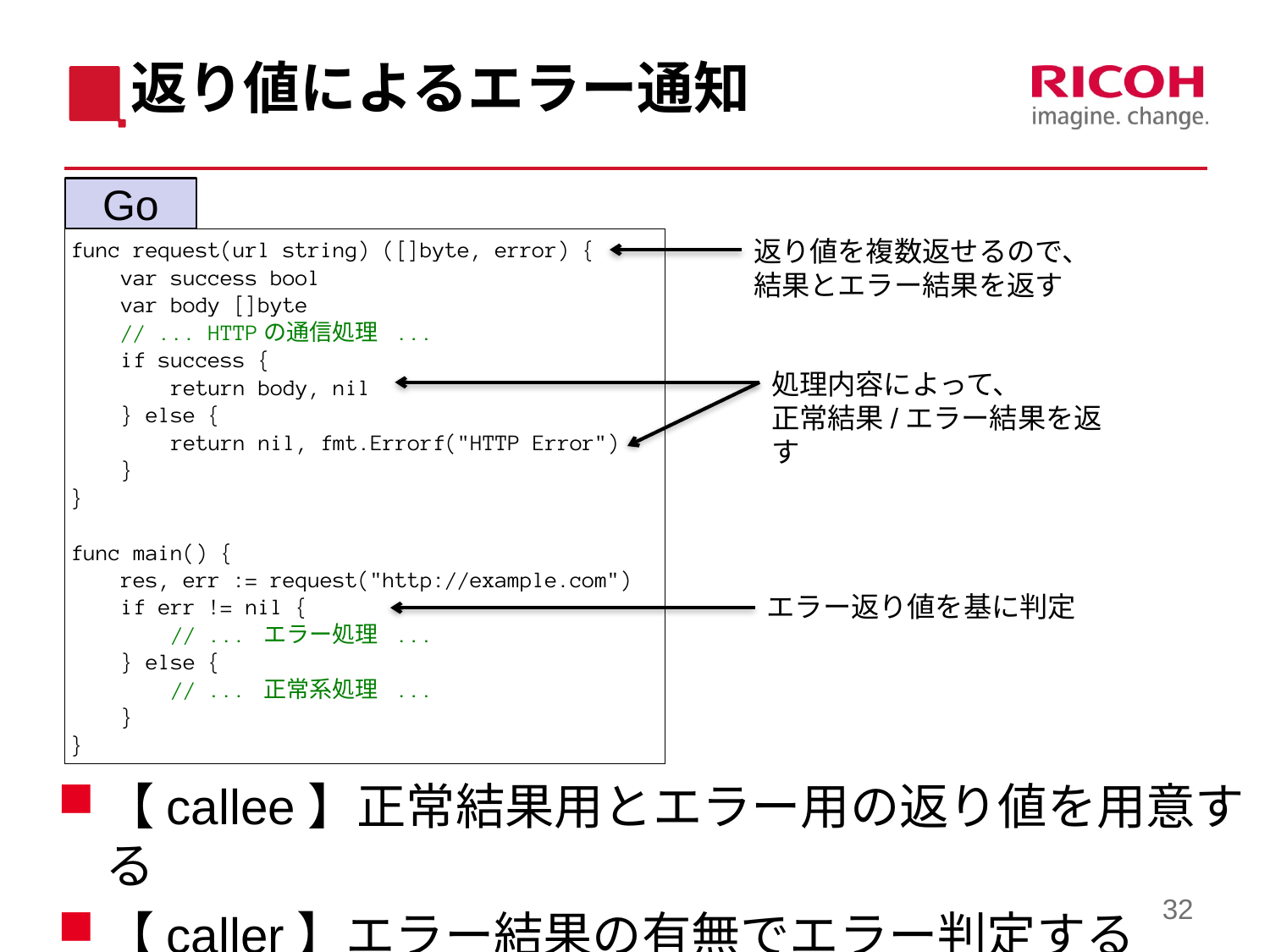

# 返り値によるエラー通知
Go

返り値を複数返せるので、
結果とエラー結果を返す
func request(url string) ([]byte, error) {
    var success bool
    var body []byte
    // ... HTTPの通信処理 ...
    if success {
        return body, nil
    } else {
        return nil, fmt.Errorf("HTTP Error")
    }
}

func main() {
    res, err := request("http://example.com")
    if err != nil {
        // ... エラー処理 ...
    } else {
        // ... 正常系処理 ...
    }
}
処理内容によって、
正常結果/エラー結果を返す
エラー返り値を基に判定
【callee】正常結果用とエラー用の返り値を用意する
【caller】エラー結果の有無でエラー判定する
32